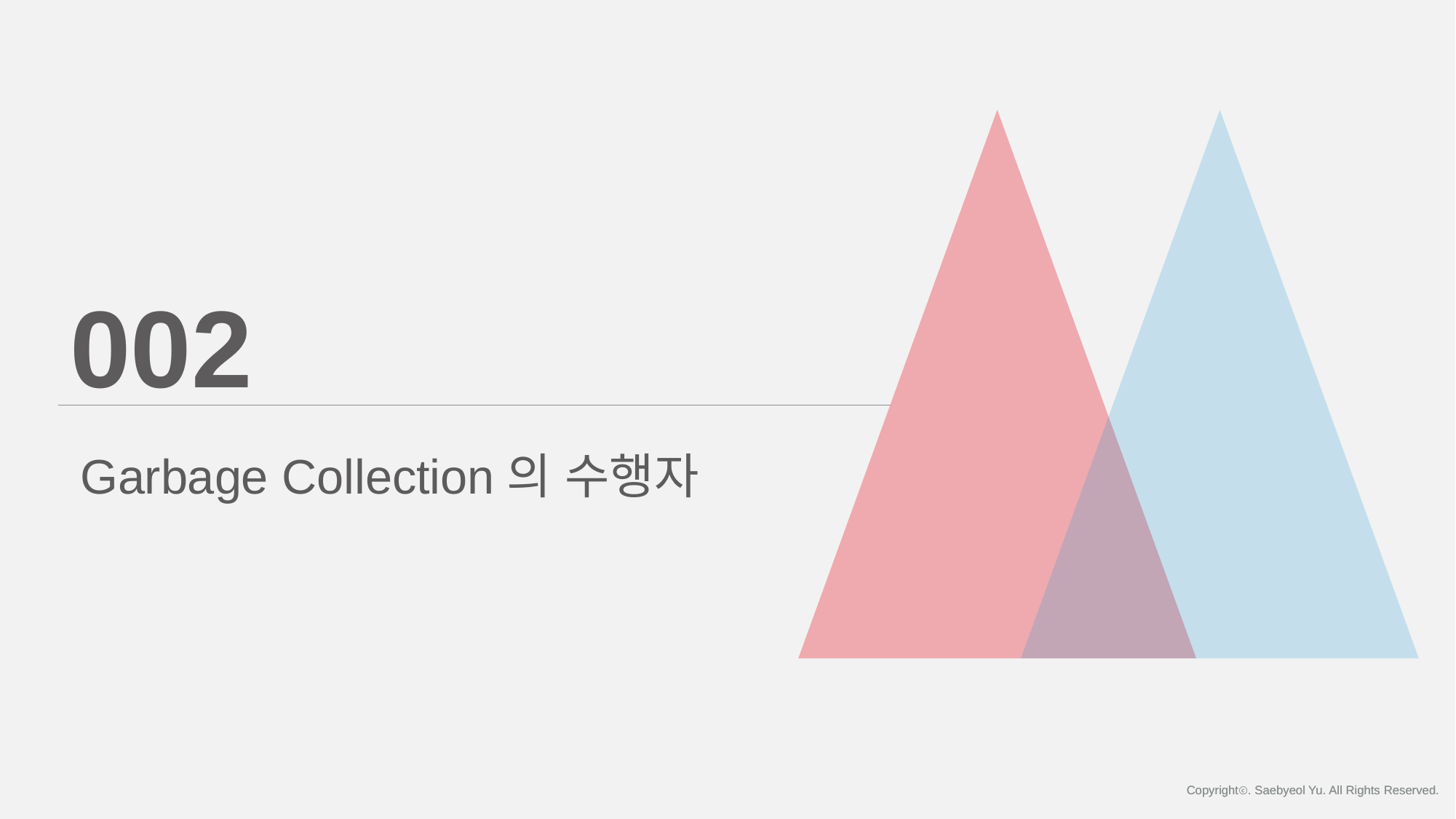

002
Garbage Collection의 수행자
Copyrightⓒ. Saebyeol Yu. All Rights Reserved.